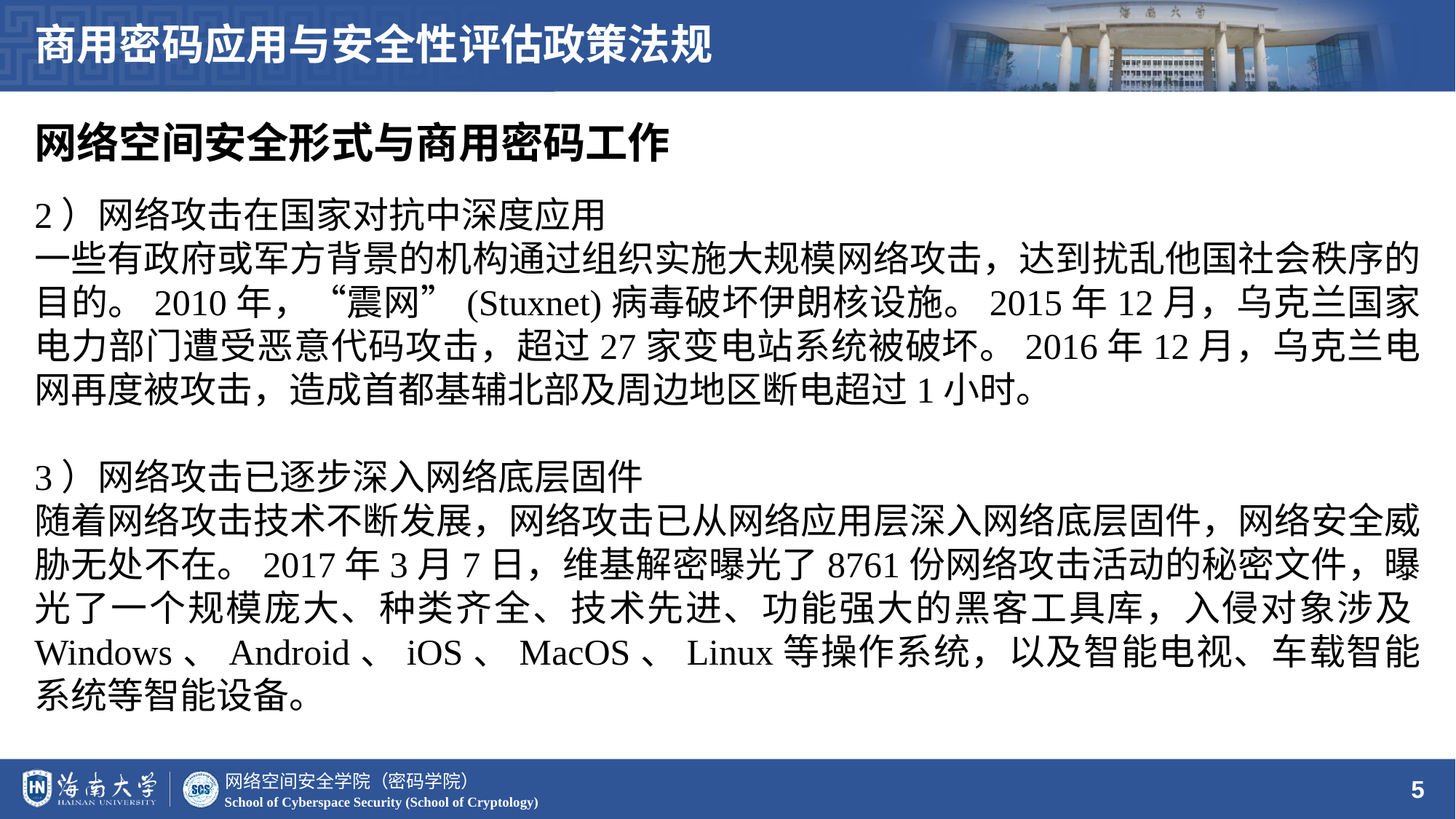

商用密码应用与安全性评估政策法规

网络空间安全形式与商用密码工作

2）网络攻击在国家对抗中深度应用
一些有政府或军方背景的机构通过组织实施大规模网络攻击，达到扰乱他国社会秩序的目的。2010年，“震网”(Stuxnet)病毒破坏伊朗核设施。2015年12月，乌克兰国家电力部门遭受恶意代码攻击，超过27家变电站系统被破坏。2016年12月，乌克兰电网再度被攻击，造成首都基辅北部及周边地区断电超过1小时。

3）网络攻击已逐步深入网络底层固件
随着网络攻击技术不断发展，网络攻击已从网络应用层深入网络底层固件，网络安全威胁无处不在。2017年3月7日，维基解密曝光了8761份网络攻击活动的秘密文件，曝光了一个规模庞大、种类齐全、技术先进、功能强大的黑客工具库，入侵对象涉及Windows、Android、iOS、MacOS、Linux等操作系统，以及智能电视、车载智能系统等智能设备。
5